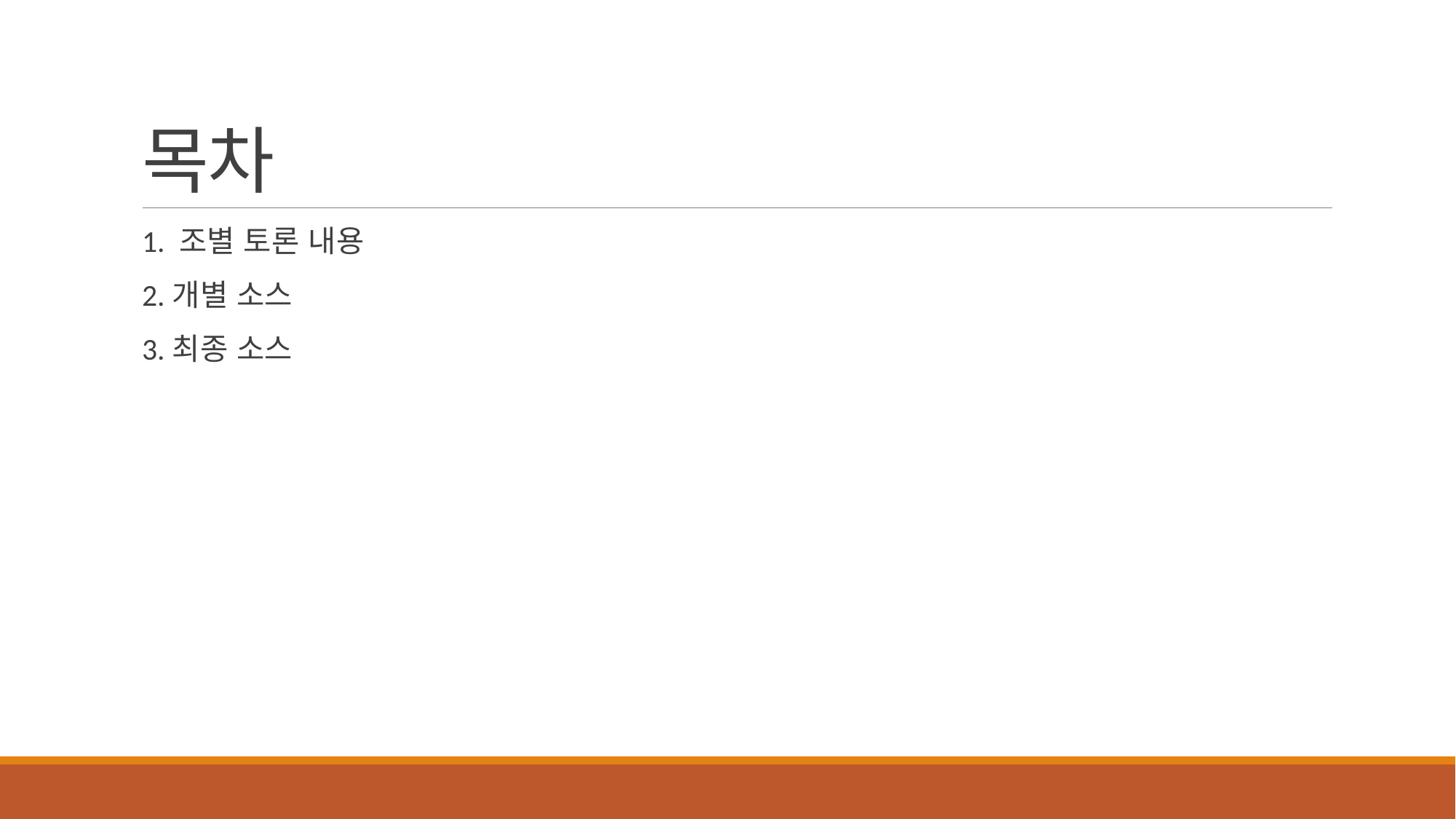

# 목차
1. 조별 토론 내용
2.개별 소스
3.최종 소스